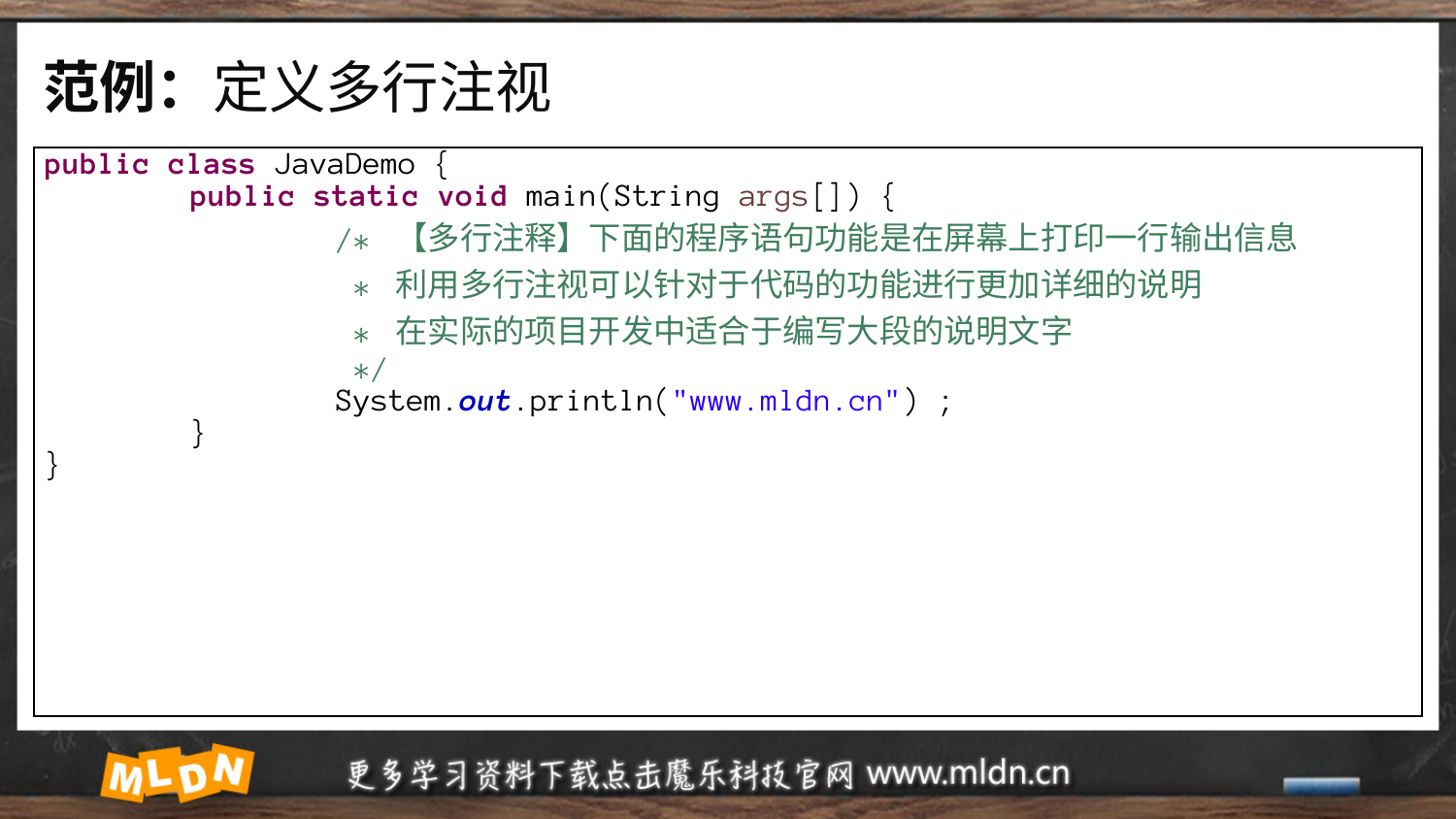

# 范例：定义多行注视
| public class JavaDemo { public static void main(String args[]) { /\* 【多行注释】下面的程序语句功能是在屏幕上打印一行输出信息 \* 利用多行注视可以针对于代码的功能进行更加详细的说明 \* 在实际的项目开发中适合于编写大段的说明文字 \*/ System.out.println("www.mldn.cn") ; } } |
| --- |